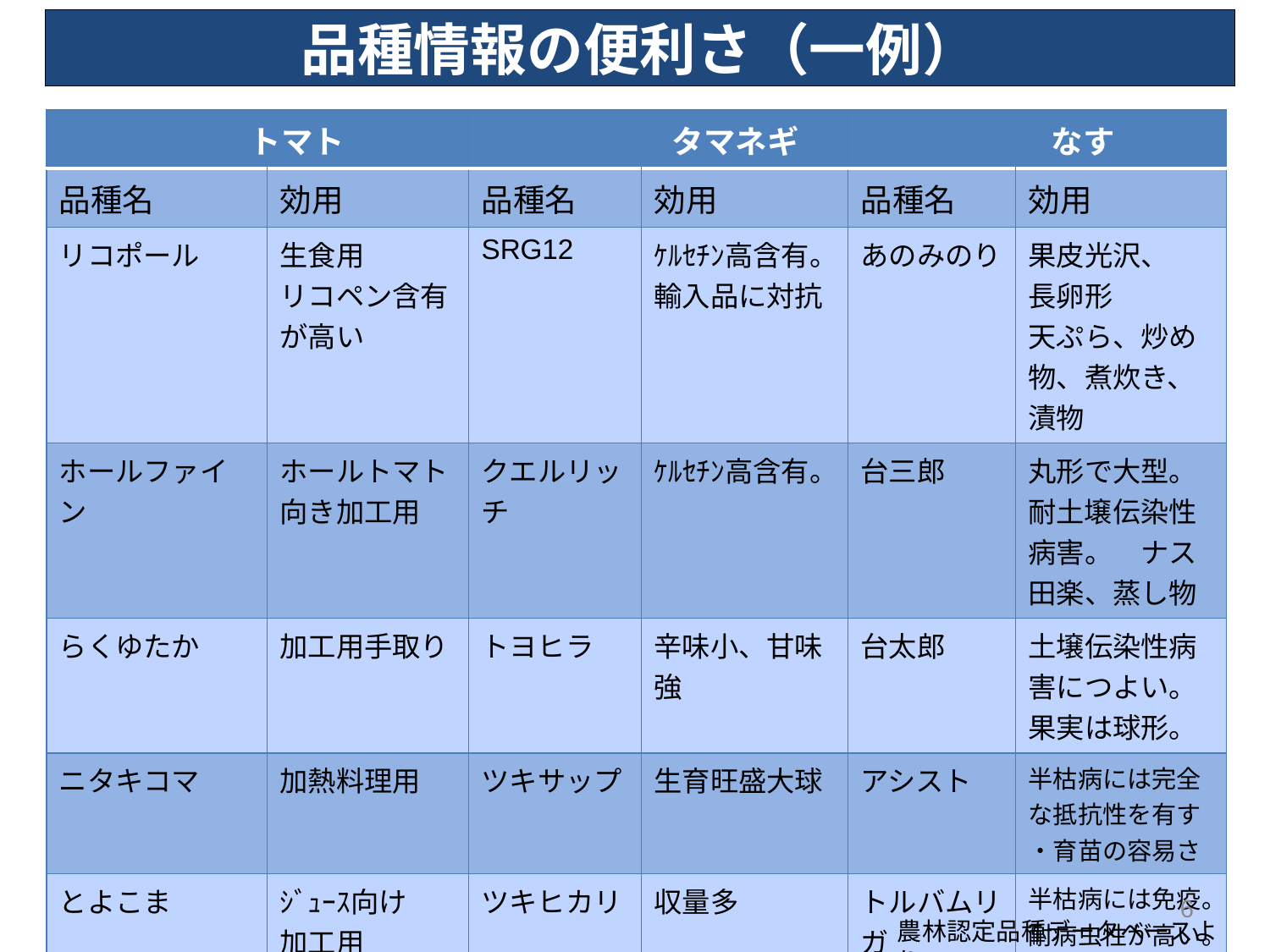

品種情報の便利さ（一例）
| トマト |  | タマネギ |  | なす |  |
| --- | --- | --- | --- | --- | --- |
| 品種名 | 効用 | 品種名 | 効用 | 品種名 | 効用 |
| リコポール | 生食用 リコペン含有が高い | SRG12 | ｹﾙｾﾁﾝ高含有。 輸入品に対抗 | あのみのり | 果皮光沢、 長卵形 天ぷら、炒め物、煮炊き、漬物 |
| ホールファイン | ホールトマト 向き加工用 | クエルリッチ | ｹﾙｾﾁﾝ高含有。 | 台三郎 | 丸形で大型。 耐土壌伝染性病害。　ナス田楽、蒸し物 |
| らくゆたか | 加工用手取り | トヨヒラ | 辛味小、甘味強 | 台太郎 | 土壌伝染性病害につよい。 果実は球形。 |
| ニタキコマ | 加熱料理用 | ツキサップ | 生育旺盛大球 | アシスト | 半枯病には完全な抵抗性を有す ・育苗の容易さ |
| とよこま | ｼﾞｭｰｽ向け 加工用 | ツキヒカリ | 収量多 | トルバムリガ | 半枯病には免疫。耐病虫性が高い。 |
| 桃あかり | 完熟出荷 生食用 |  |  |  |  |
6
農林認定品種データベースより